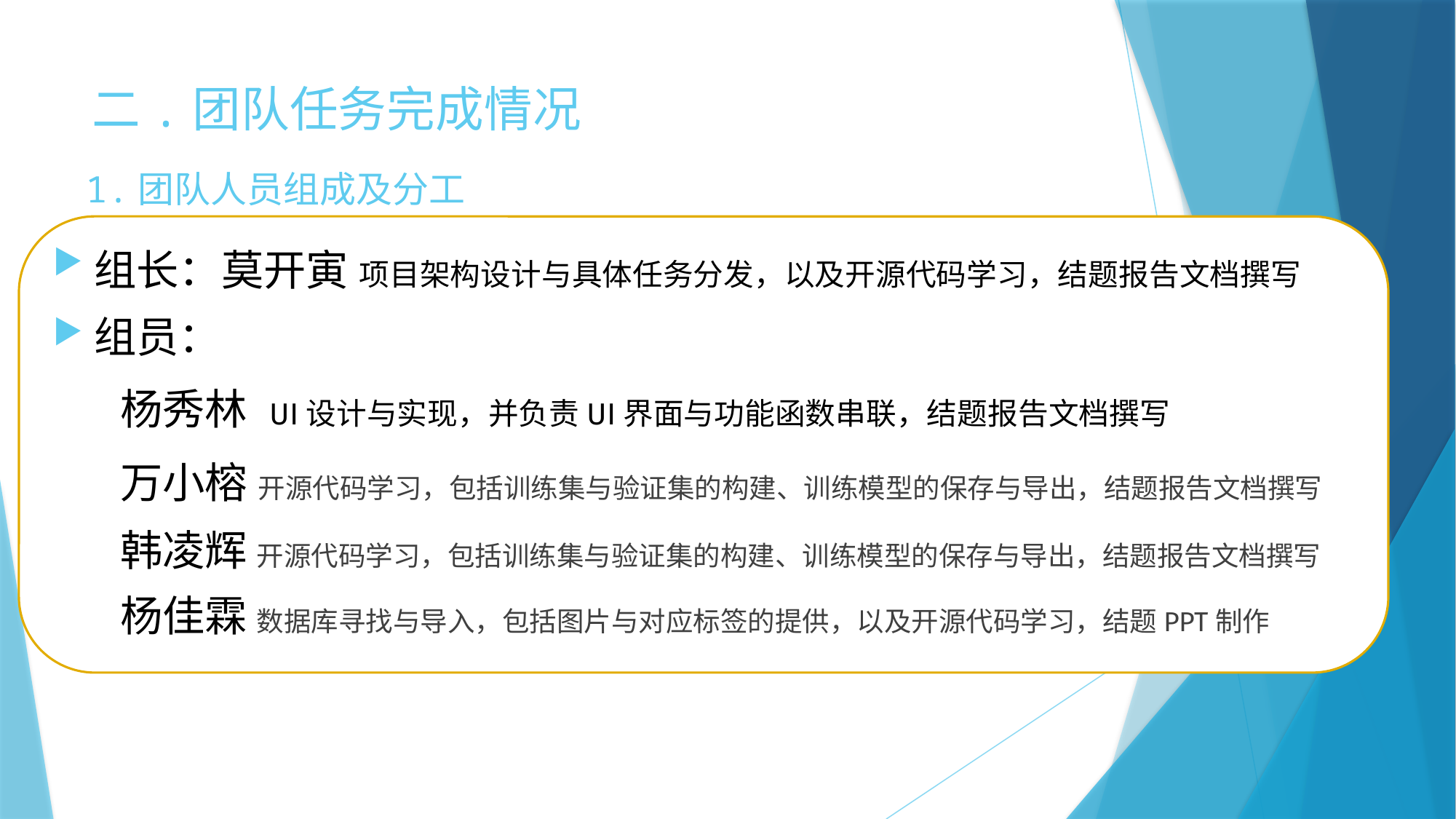

# 二.团队任务完成情况
1.团队人员组成及分工

组长：莫开寅 项目架构设计与具体任务分发，以及开源代码学习，结题报告文档撰写
组员：
      杨秀林 UI设计与实现，并负责UI界面与功能函数串联，结题报告文档撰写
      万小榕 开源代码学习，包括训练集与验证集的构建、训练模型的保存与导出，结题报告文档撰写
      韩凌辉 开源代码学习，包括训练集与验证集的构建、训练模型的保存与导出，结题报告文档撰写
      杨佳霖 数据库寻找与导入，包括图片与对应标签的提供，以及开源代码学习，结题PPT制作